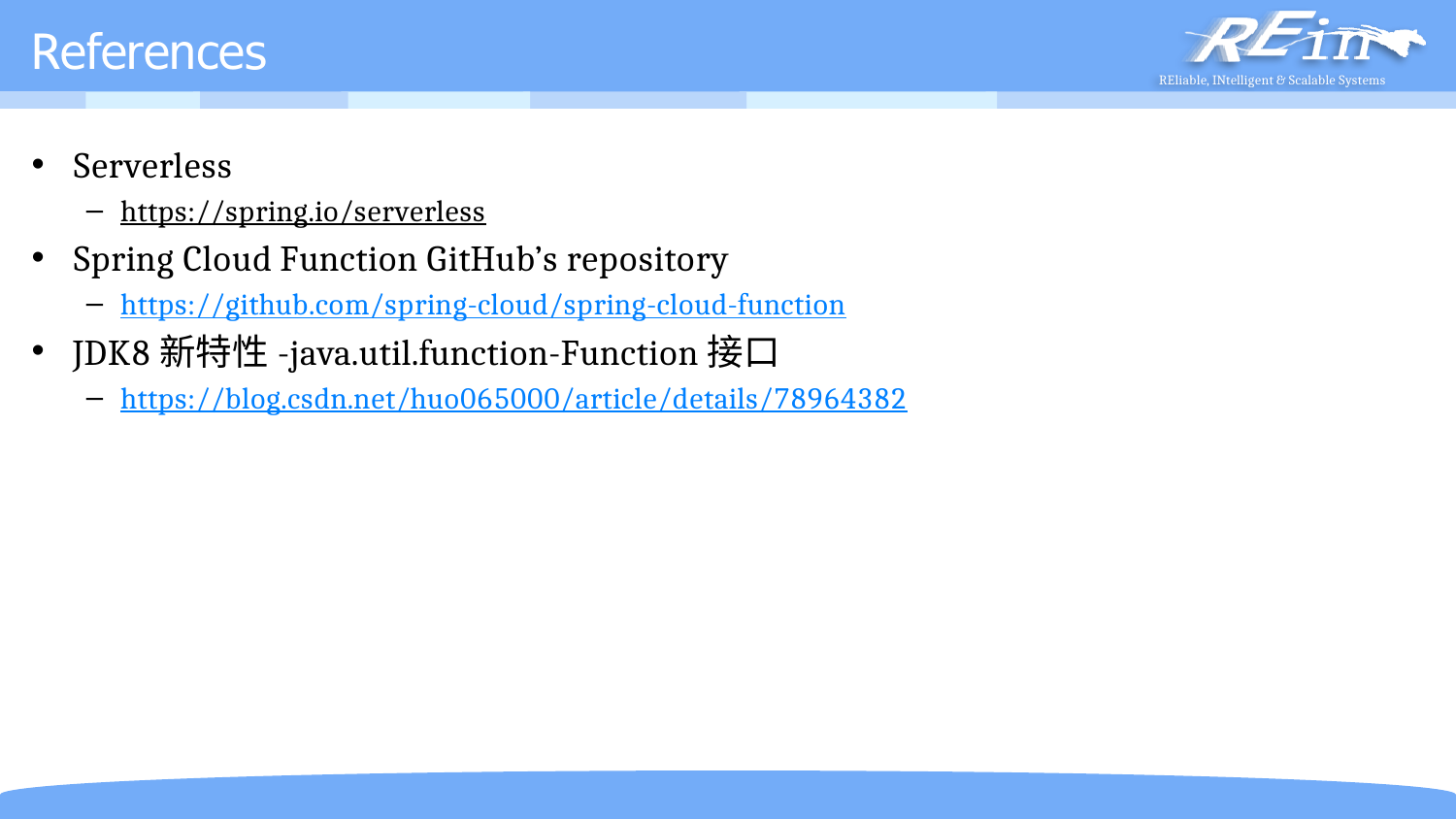

# References
Serverless
https://spring.io/serverless
Spring Cloud Function GitHub’s repository
https://github.com/spring-cloud/spring-cloud-function
JDK8新特性-java.util.function-Function接口
https://blog.csdn.net/huo065000/article/details/78964382
67